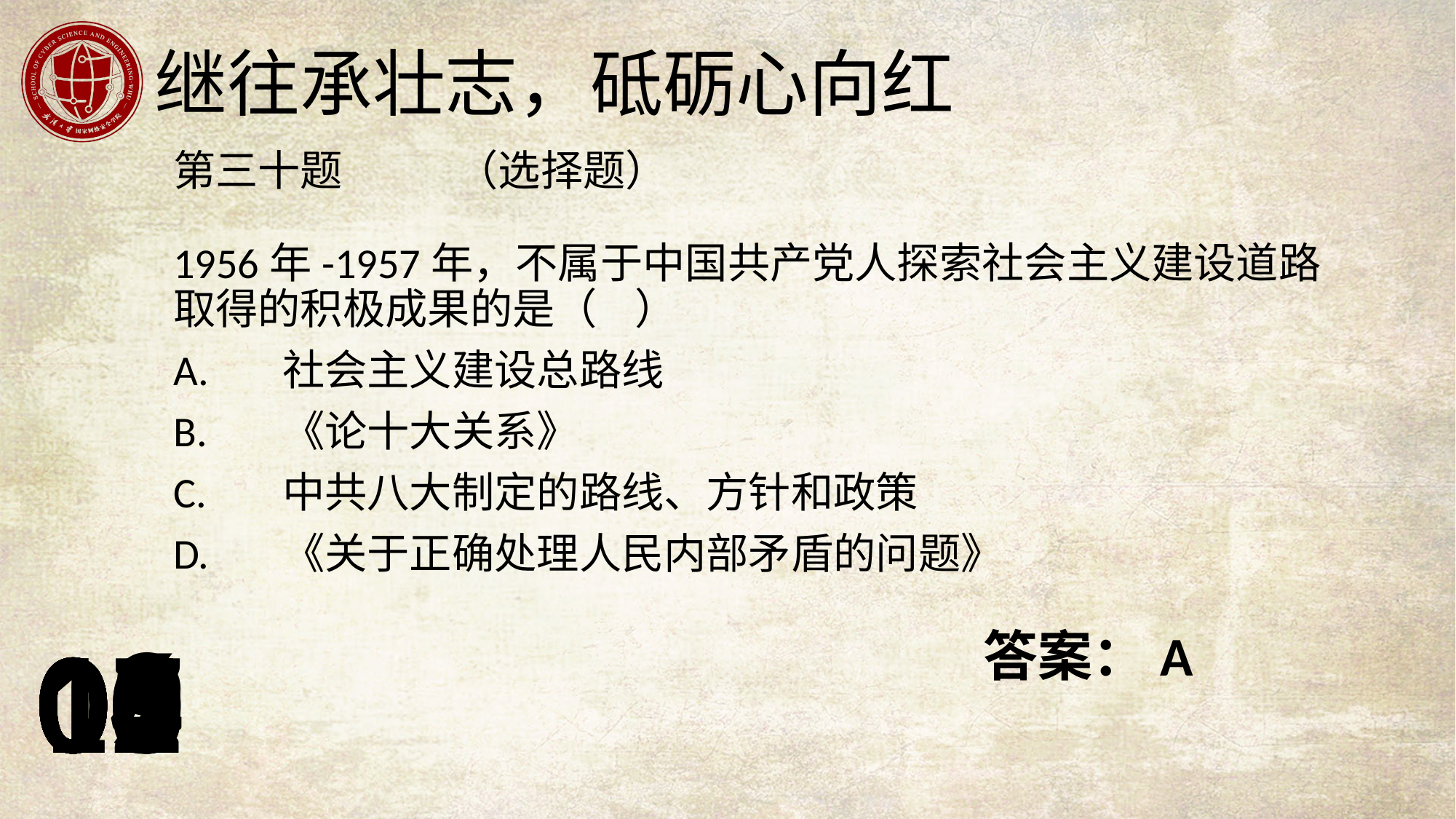

第三十题            （选择题）
1956年-1957年，不属于中国共产党人探索社会主义建设道路取得的积极成果的是（    ）
A.	社会主义建设总路线
B.	《论十大关系》
C.	中共八大制定的路线、方针和政策
D.	《关于正确处理人民内部矛盾的问题》
答案：A